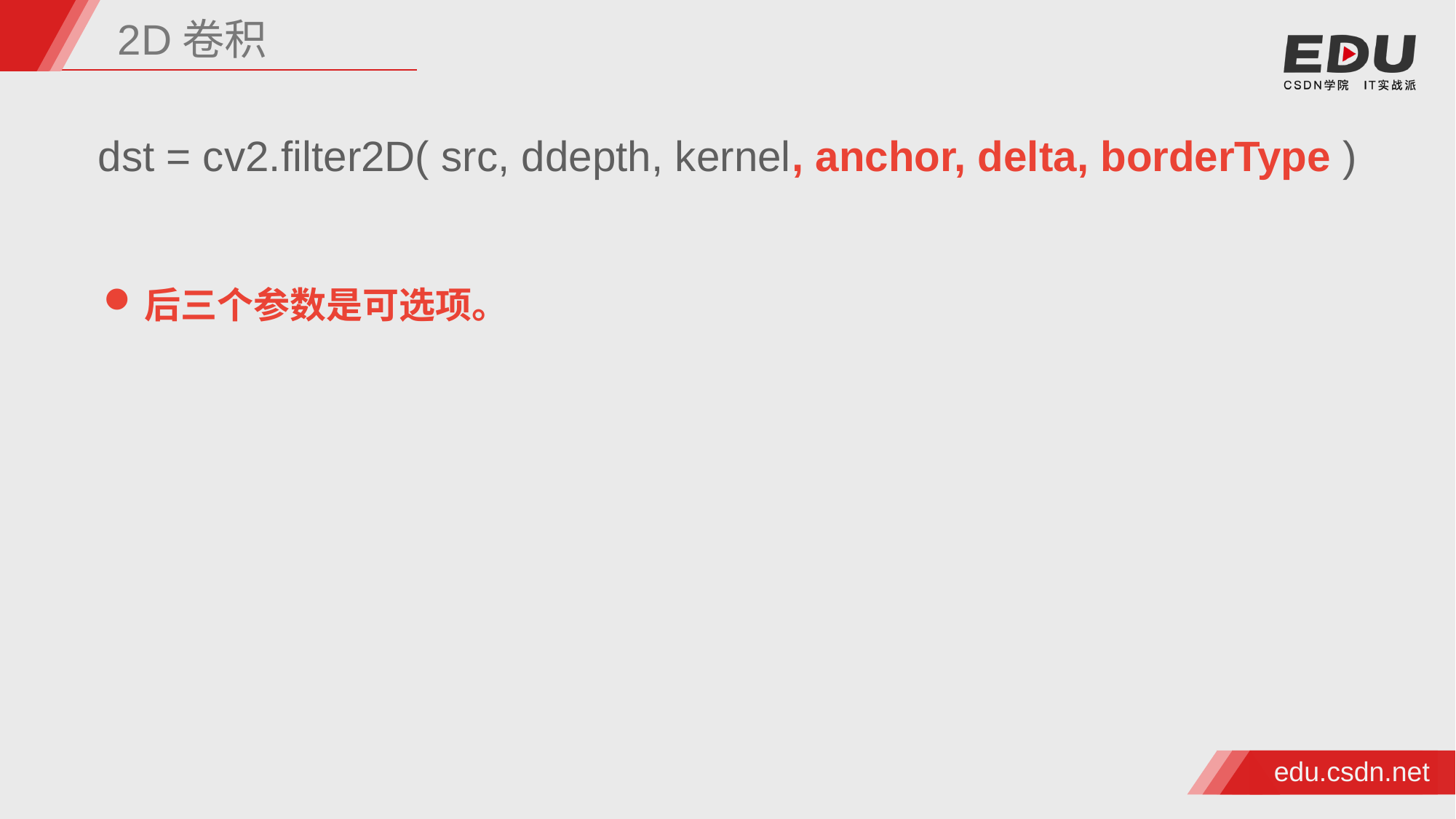

2D卷积

dst = cv2.filter2D( src, ddepth, kernel, anchor, delta, borderType )
后三个参数是可选项。